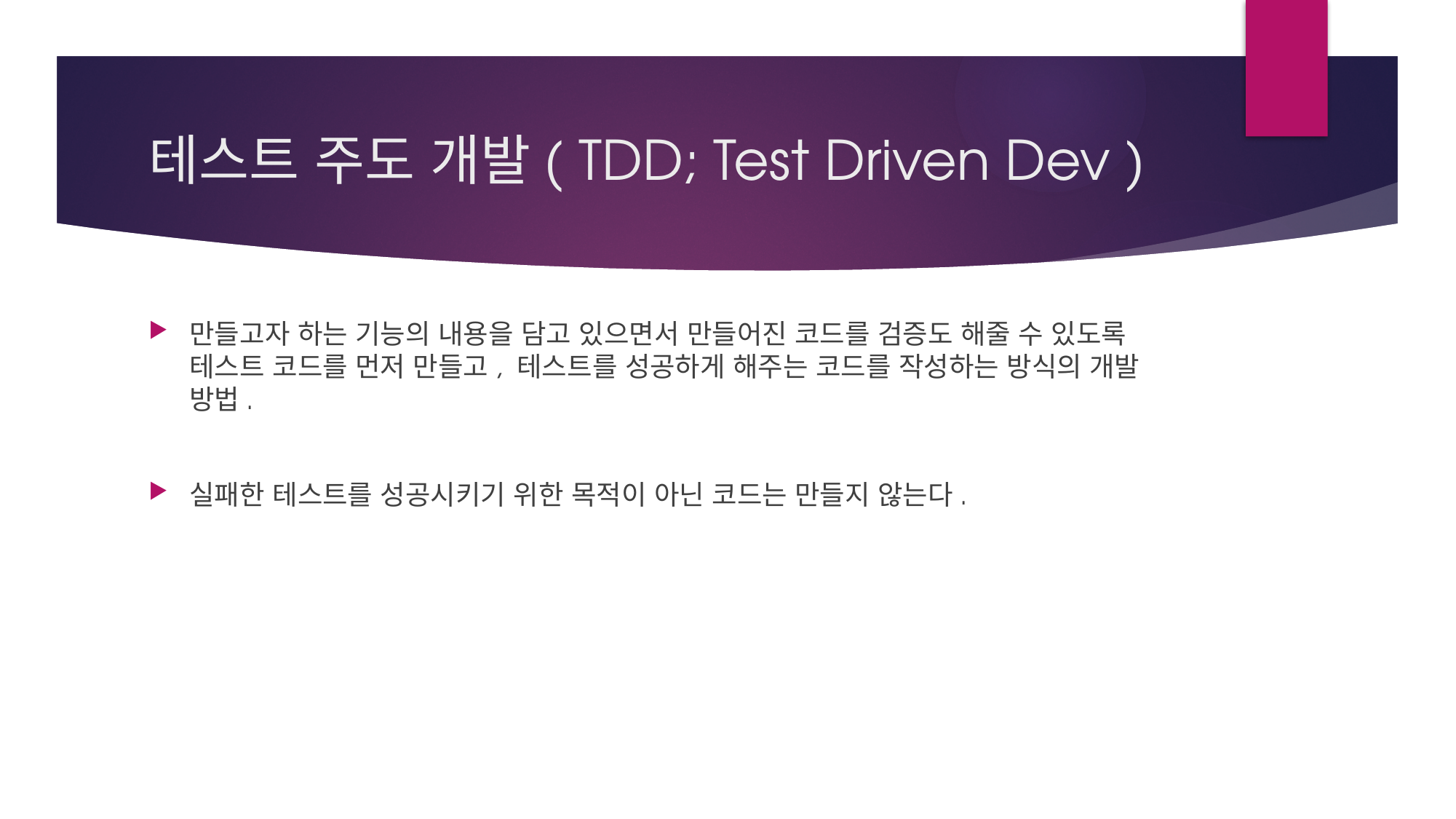

# 테스트 주도 개발( TDD; Test Driven Dev )
만들고자 하는 기능의 내용을 담고 있으면서 만들어진 코드를 검증도 해줄 수 있도록 테스트 코드를 먼저 만들고, 테스트를 성공하게 해주는 코드를 작성하는 방식의 개발 방법.

실패한 테스트를 성공시키기 위한 목적이 아닌 코드는 만들지 않는다.